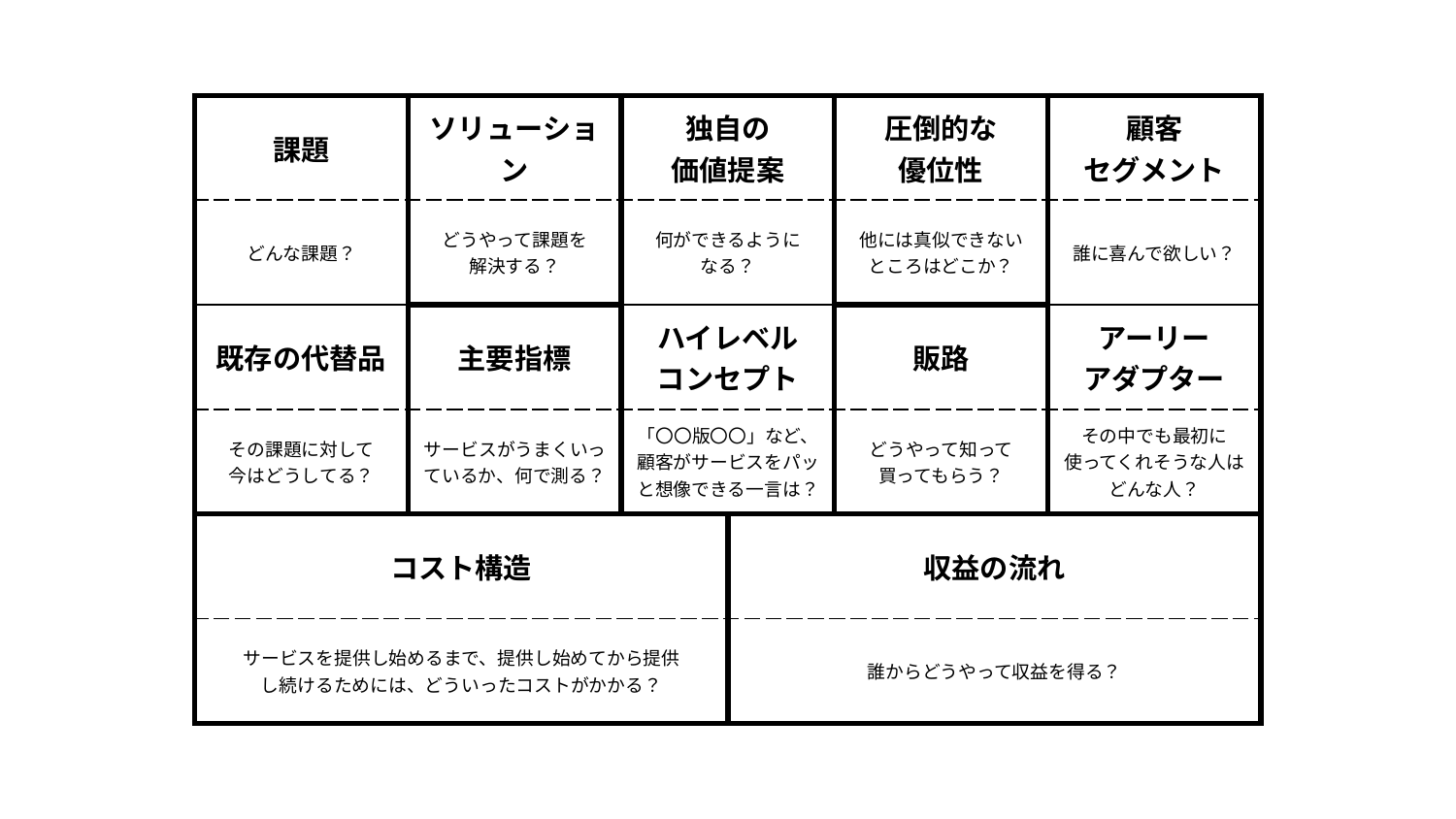

| 課題 | ソリューション | 独自の 価値提案 |  | 圧倒的な 優位性 | 顧客 セグメント |
| --- | --- | --- | --- | --- | --- |
| どんな課題？ | どうやって課題を 解決する？ | 何ができるように なる？ |  | 他には真似できない ところはどこか？ | 誰に喜んで欲しい？ |
| 既存の代替品 | 主要指標 | ハイレベル コンセプト |  | 販路 | アーリー アダプター |
| その課題に対して 今はどうしてる？ | サービスがうまくいっているか、何で測る？ | 「〇〇版〇〇」など、顧客がサービスをパッと想像できる一言は？ |  | どうやって知って 買ってもらう？ | その中でも最初に 使ってくれそうな人はどんな人？ |
| コスト構造 |  |  | 収益の流れ |  |  |
| サービスを提供し始めるまで、提供し始めてから提供 し続けるためには、どういったコストがかかる？ |  |  | 誰からどうやって収益を得る？ |  |  |